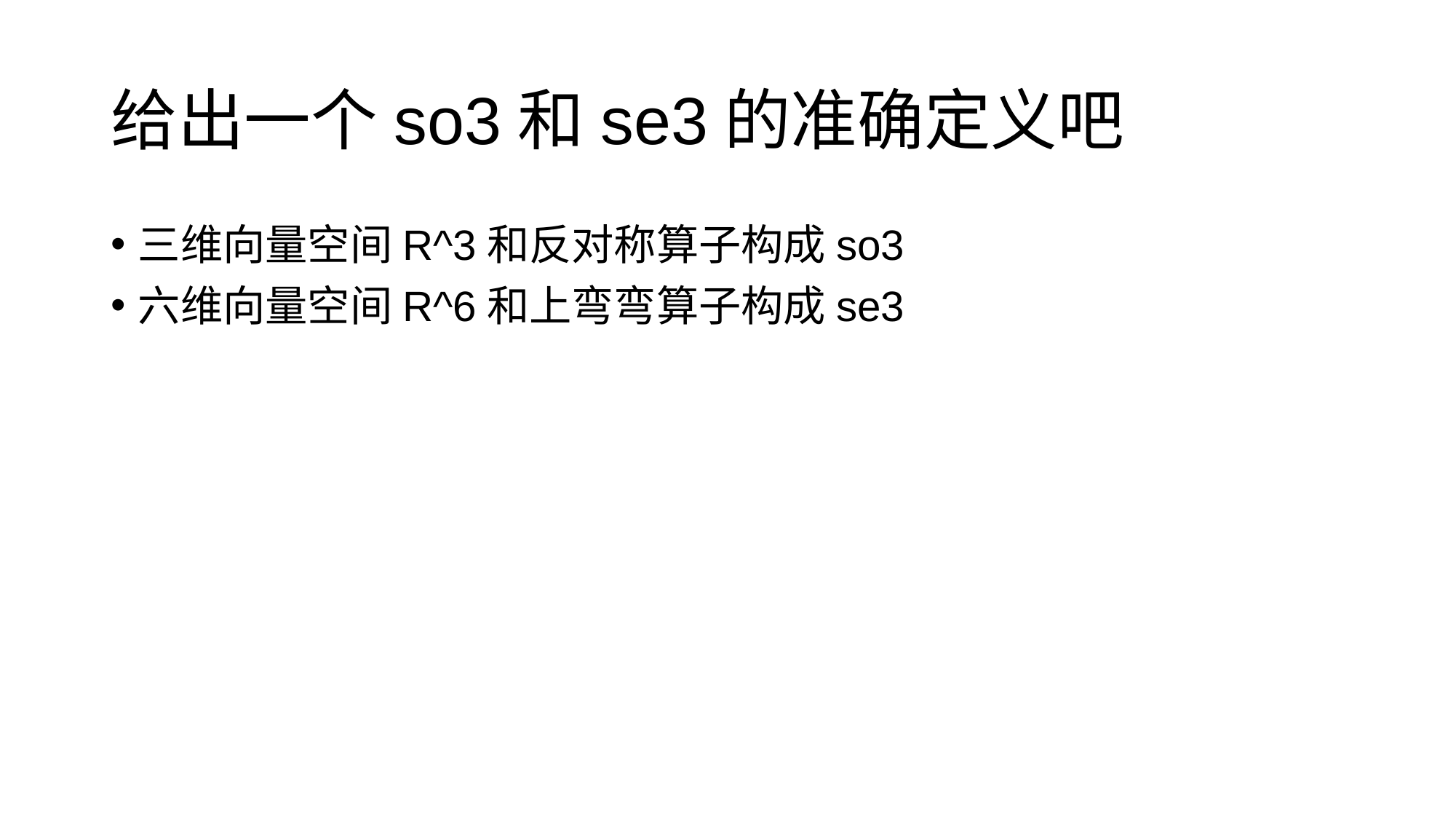

# 给出一个so3和se3的准确定义吧
三维向量空间R^3和反对称算子构成so3
六维向量空间R^6和上弯弯算子构成se3